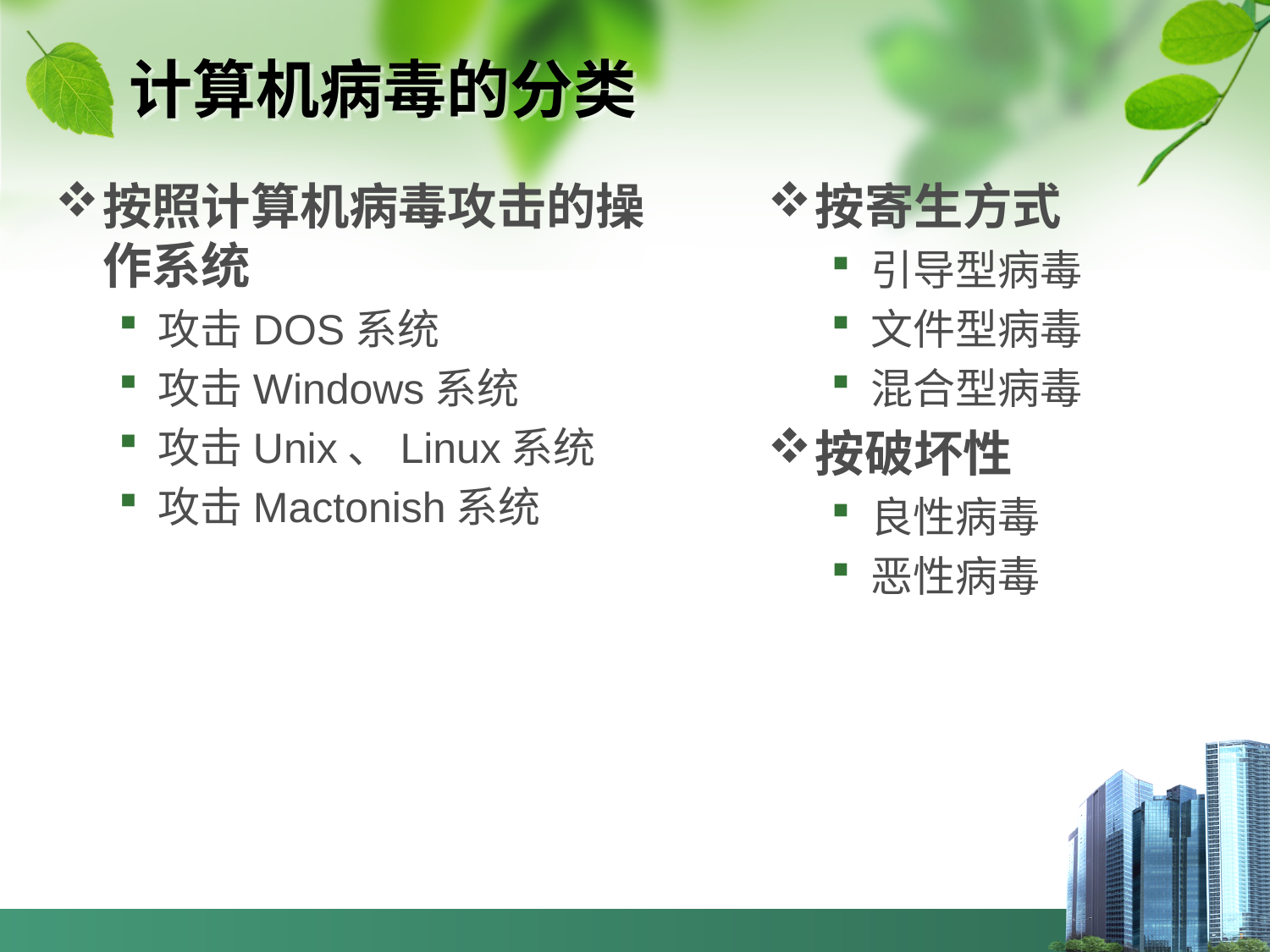

# 计算机病毒的分类
按照计算机病毒攻击的操作系统
攻击DOS系统
攻击Windows系统
攻击Unix、Linux系统
攻击Mactonish系统
按寄生方式
引导型病毒
文件型病毒
混合型病毒
按破坏性
良性病毒
恶性病毒